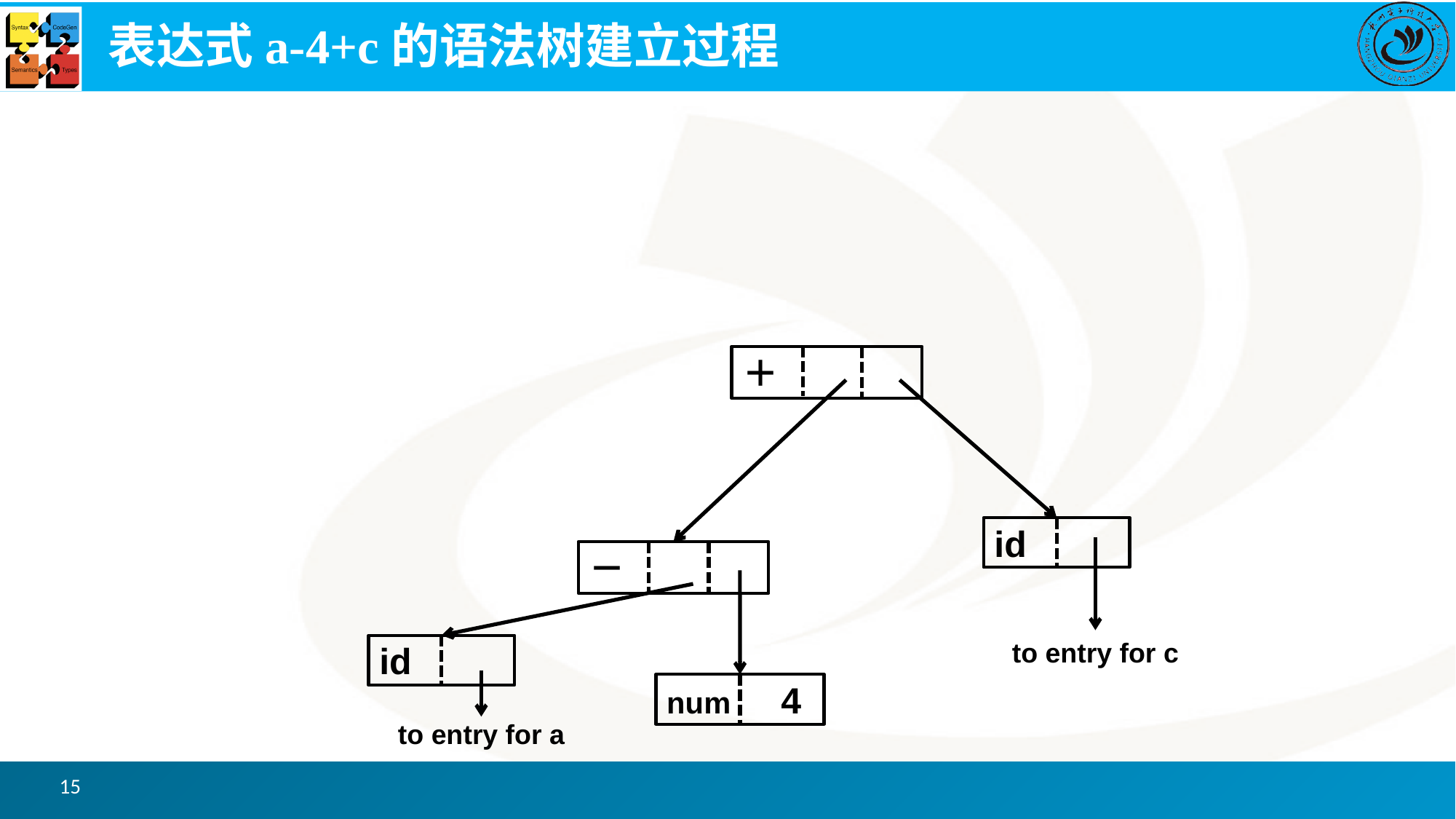

# 表达式a-4+c的语法树建立过程
＋
id
－
to entry for c
id
num      4
to entry for a
15